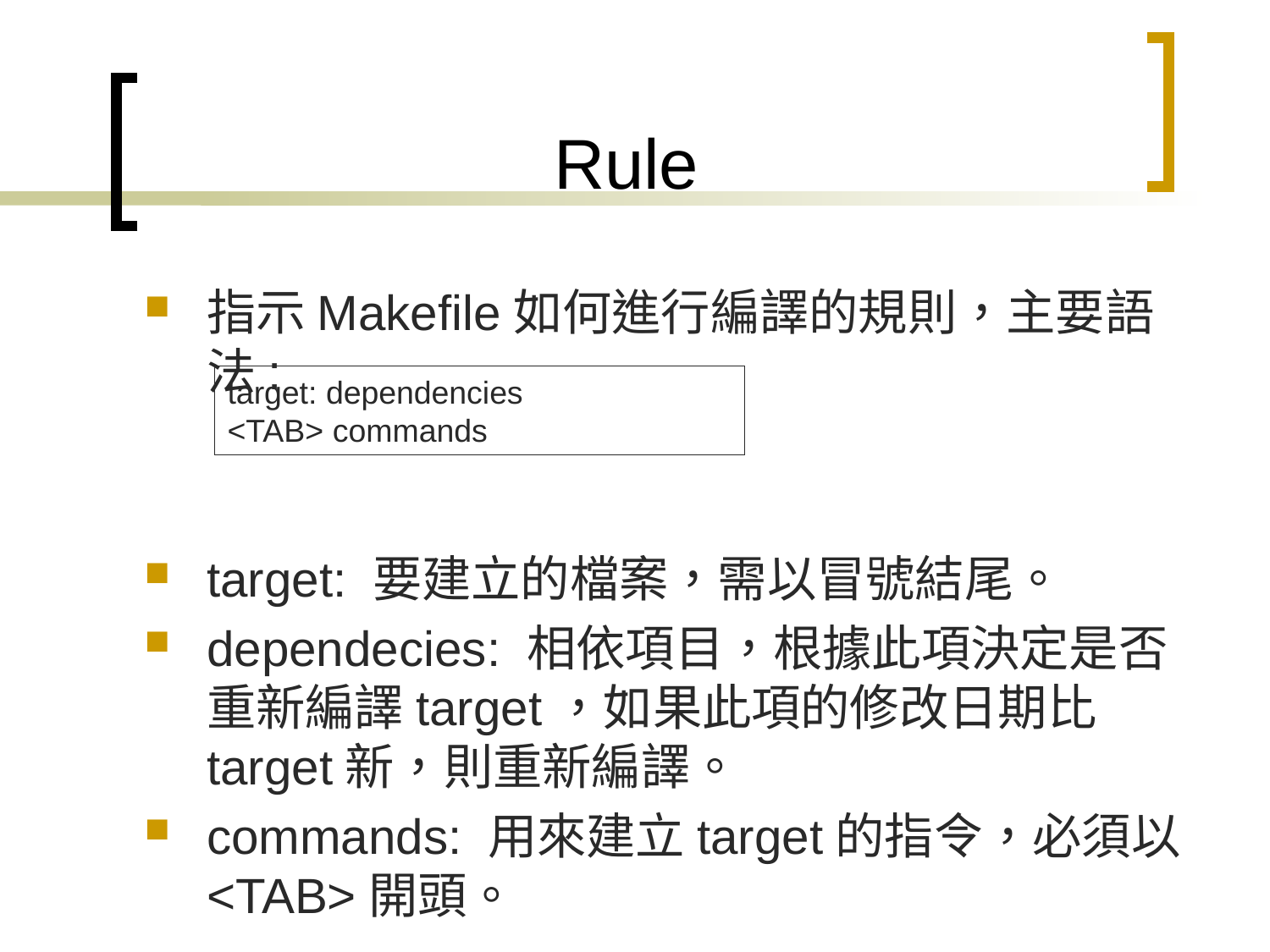

# Rule
指示Makefile如何進行編譯的規則，主要語法:

target: 要建立的檔案，需以冒號結尾。
dependecies: 相依項目，根據此項決定是否重新編譯target，如果此項的修改日期比target新，則重新編譯。
commands: 用來建立target的指令，必須以<TAB>開頭。

target: dependencies
<TAB> commands